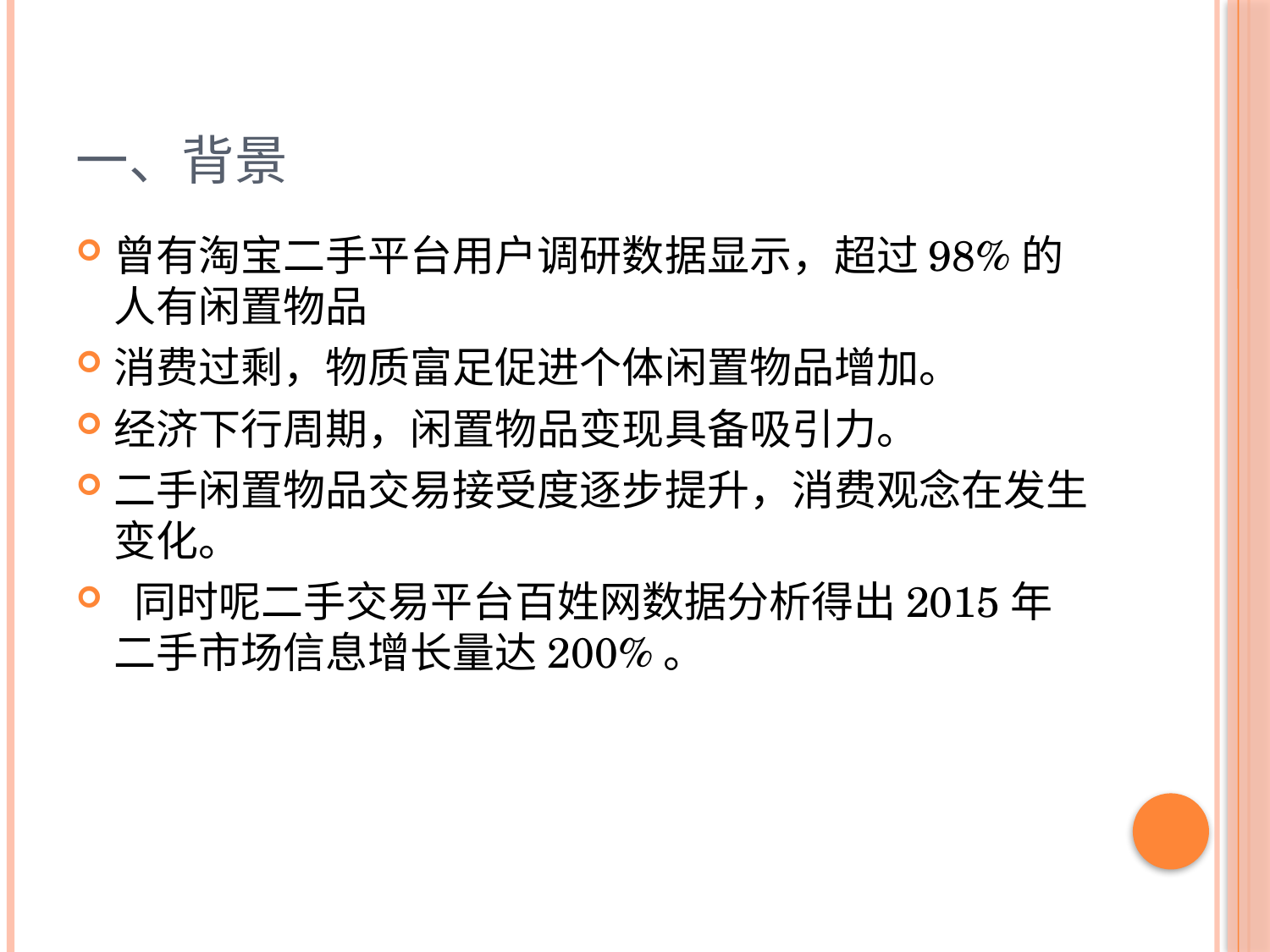

# 一、背景
曾有淘宝二手平台用户调研数据显示，超过98%的人有闲置物品
消费过剩，物质富足促进个体闲置物品增加。
经济下行周期，闲置物品变现具备吸引力。
二手闲置物品交易接受度逐步提升，消费观念在发生变化。
 同时呢二手交易平台百姓网数据分析得出2015年二手市场信息增长量达200%。